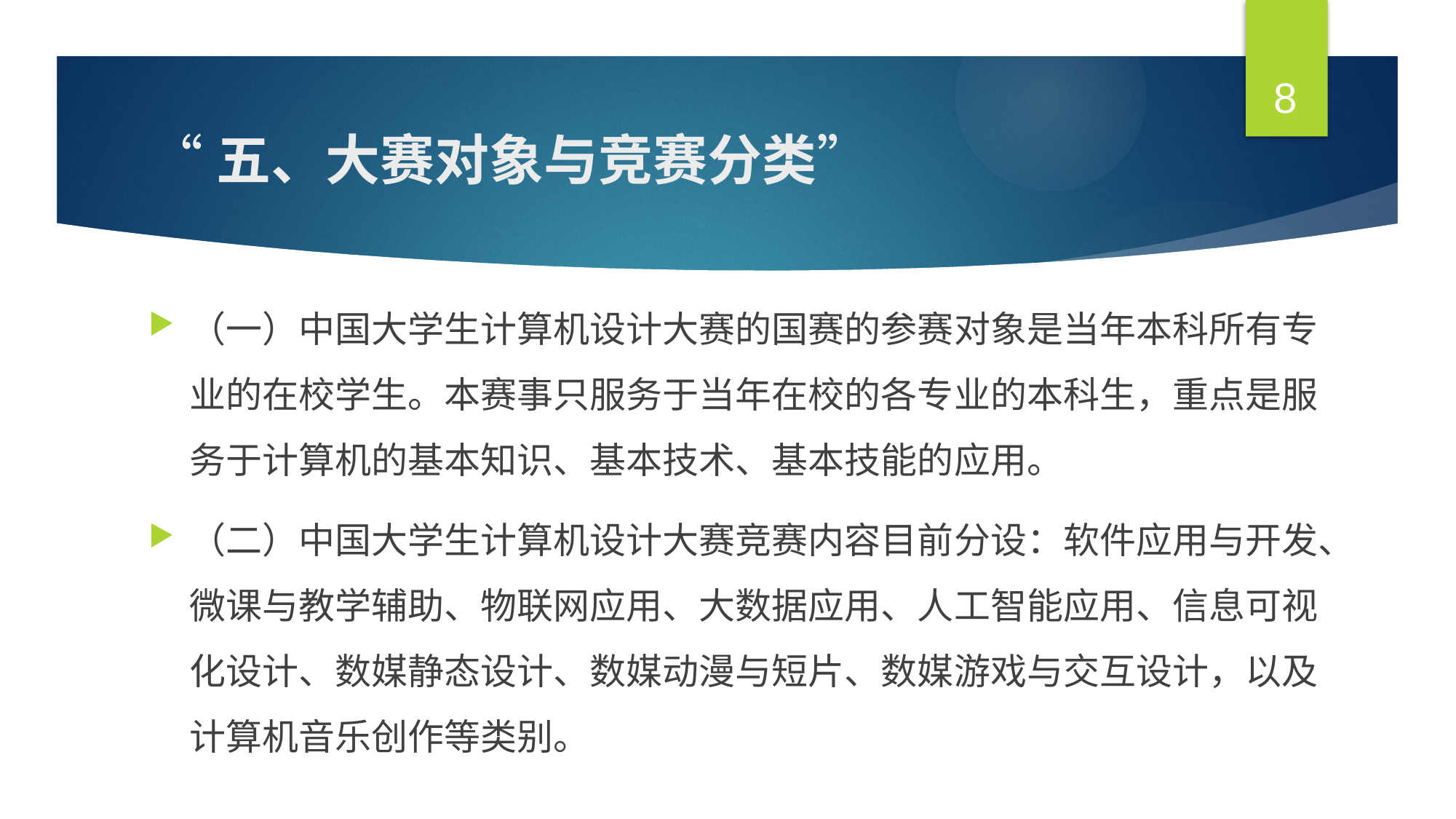

8
# “五、大赛对象与竞赛分类”
（一）中国大学生计算机设计大赛的国赛的参赛对象是当年本科所有专业的在校学生。本赛事只服务于当年在校的各专业的本科生，重点是服务于计算机的基本知识、基本技术、基本技能的应用。
（二）中国大学生计算机设计大赛竞赛内容目前分设：软件应用与开发、微课与教学辅助、物联网应用、大数据应用、人工智能应用、信息可视化设计、数媒静态设计、数媒动漫与短片、数媒游戏与交互设计，以及计算机音乐创作等类别。